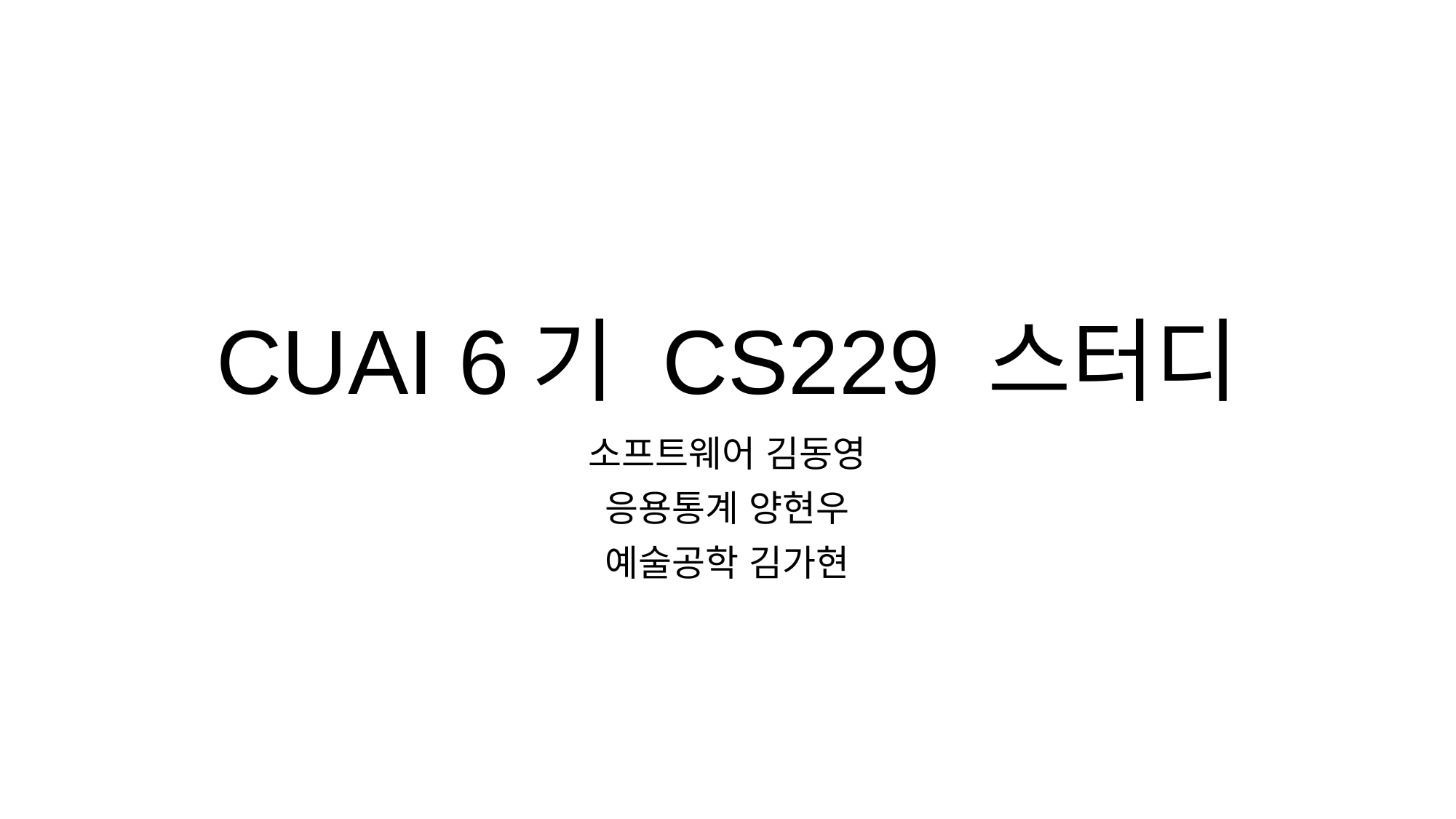

# CUAI 6기 CS229 스터디
소프트웨어 김동영
응용통계 양현우
예술공학 김가현